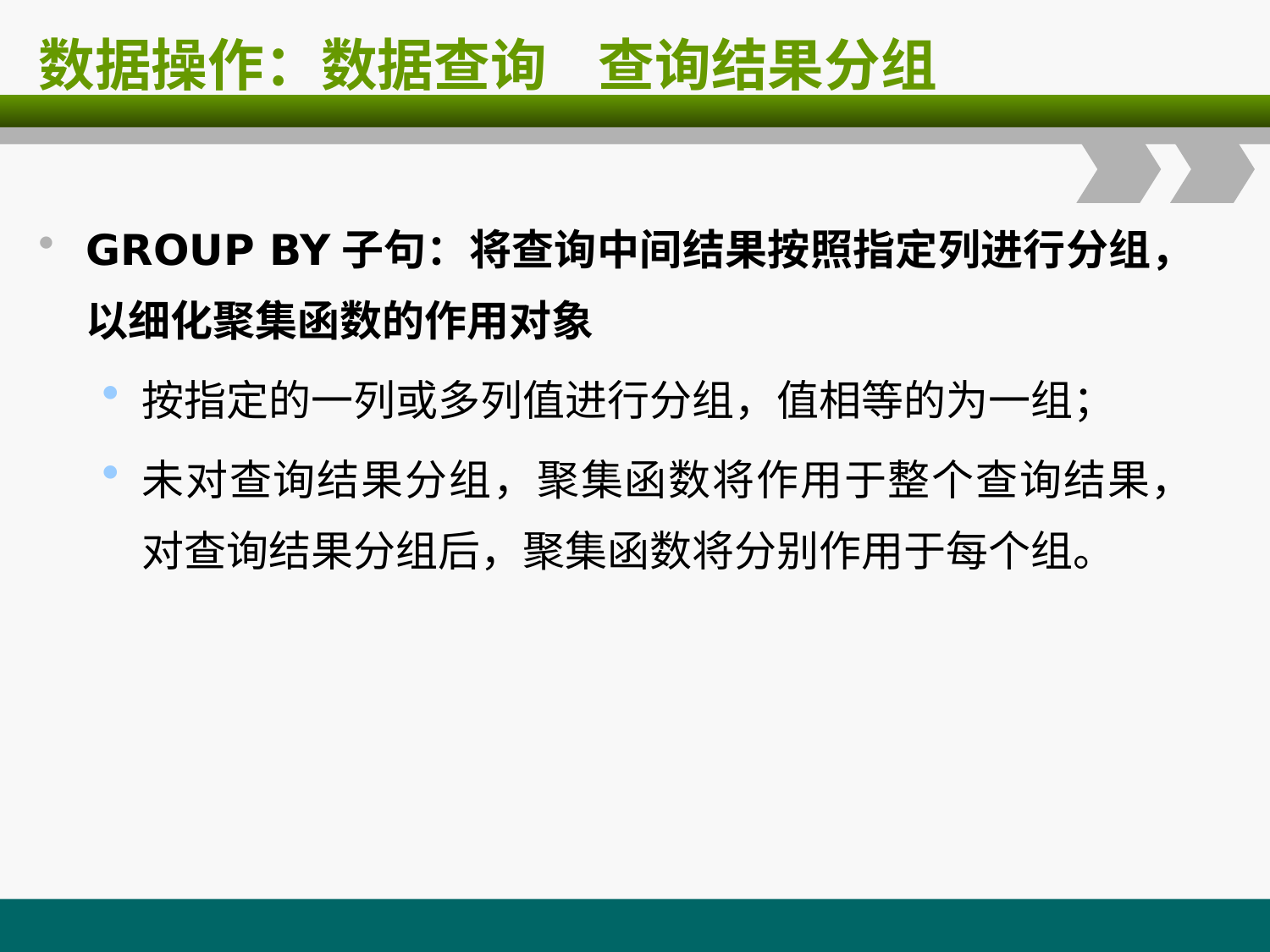

# 数据操作：数据查询    查询结果分组
GROUP BY子句：将查询中间结果按照指定列进行分组，以细化聚集函数的作用对象
按指定的一列或多列值进行分组，值相等的为一组；
未对查询结果分组，聚集函数将作用于整个查询结果，对查询结果分组后，聚集函数将分别作用于每个组。